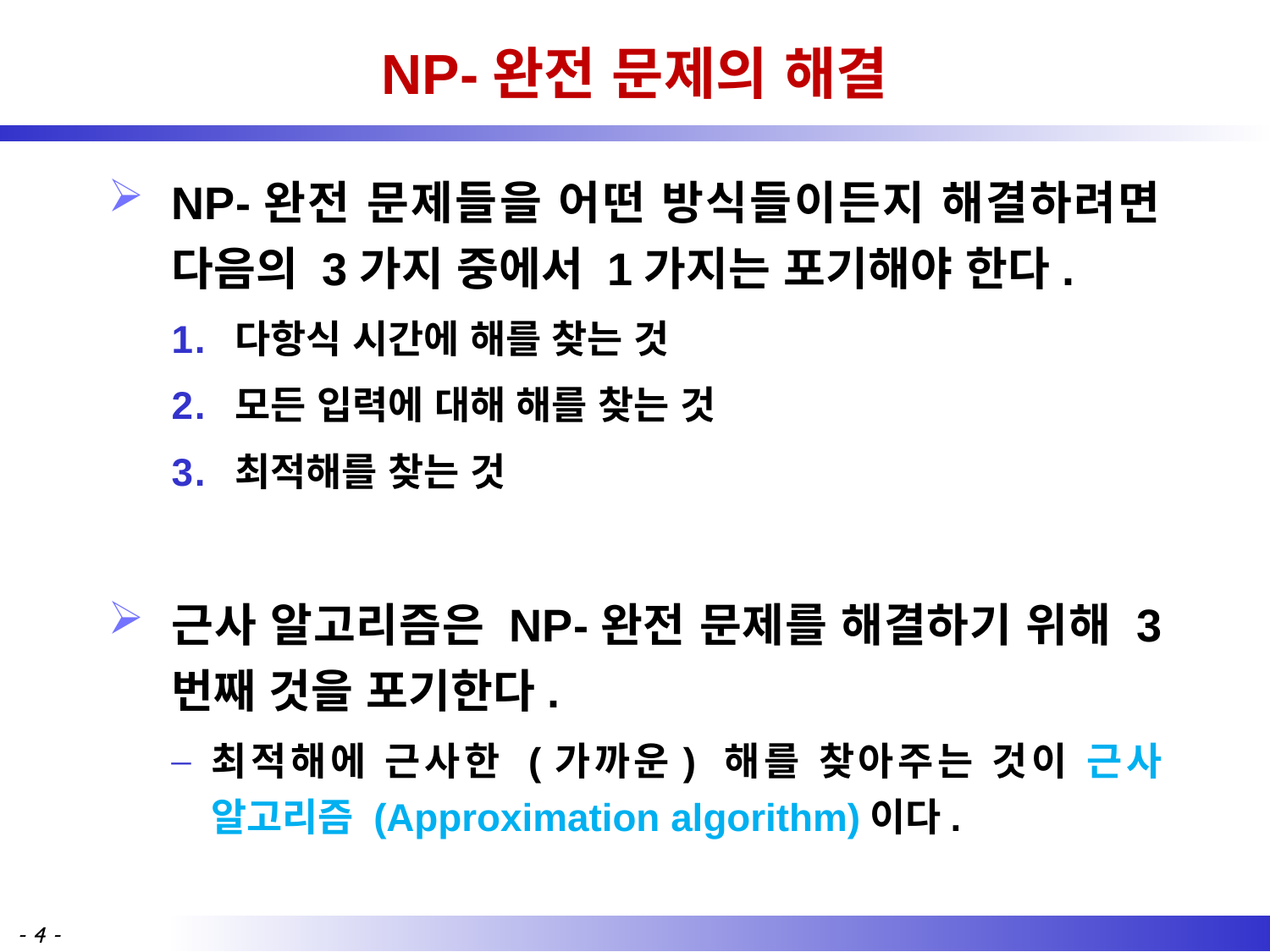

# NP-완전 문제의 해결
NP-완전 문제들을 어떤 방식들이든지 해결하려면 다음의 3가지 중에서 1가지는 포기해야 한다.
다항식 시간에 해를 찾는 것
모든 입력에 대해 해를 찾는 것
최적해를 찾는 것

근사 알고리즘은 NP-완전 문제를 해결하기 위해 3 번째 것을 포기한다.
최적해에 근사한 (가까운) 해를 찾아주는 것이 근사 알고리즘 (Approximation algorithm)이다.
- 4 -